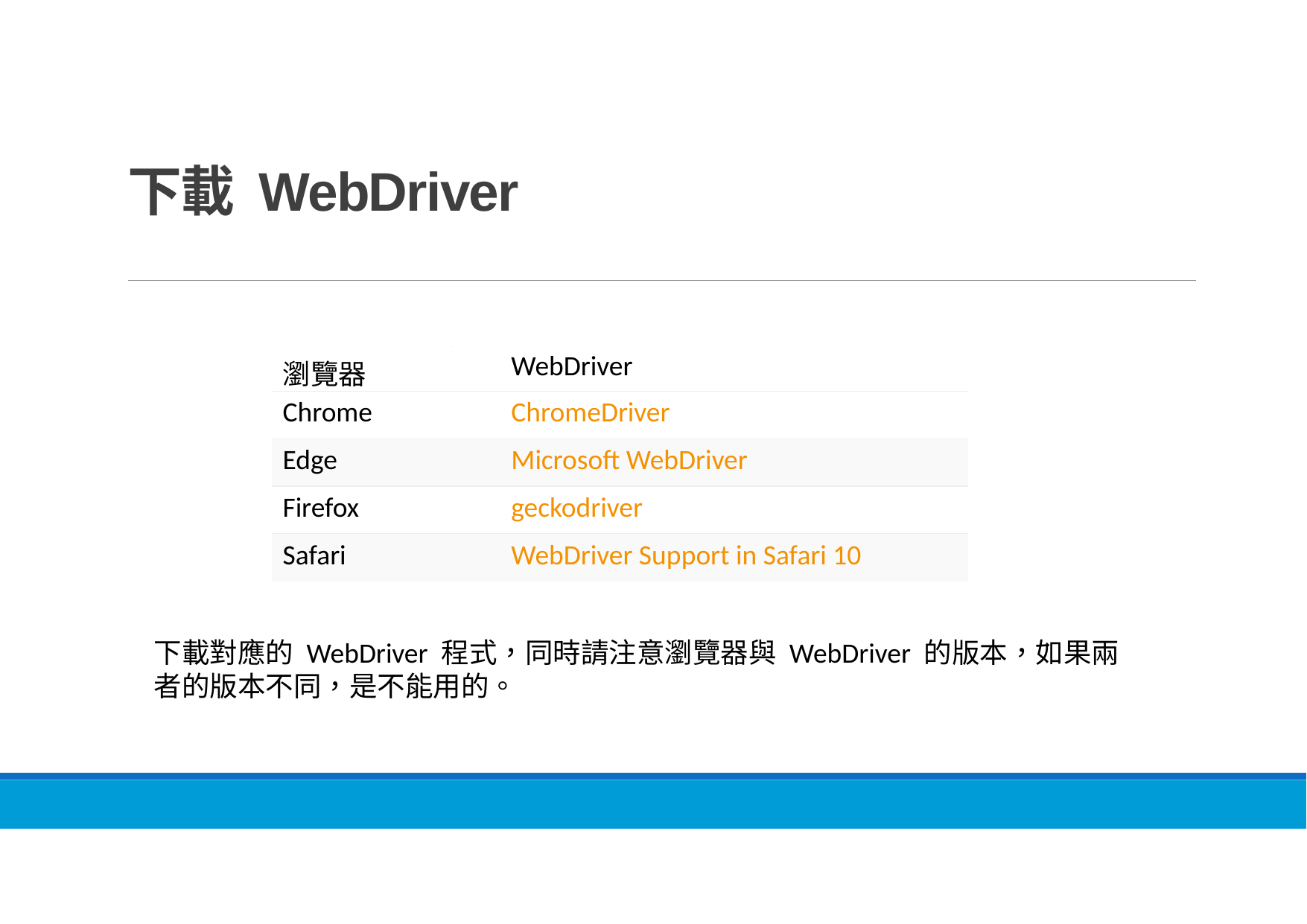

下載 WebDriver

| 瀏覽器 | WebDriver |
| --- | --- |
| Chrome | ChromeDriver |
| Edge | Microsoft WebDriver |
| Firefox | geckodriver |
| Safari | WebDriver Support in Safari 10 |

下載對應的 WebDriver 程式，同時請注意瀏覽器與 WebDriver 的版本，如果兩者的版本不同，是不能用的。